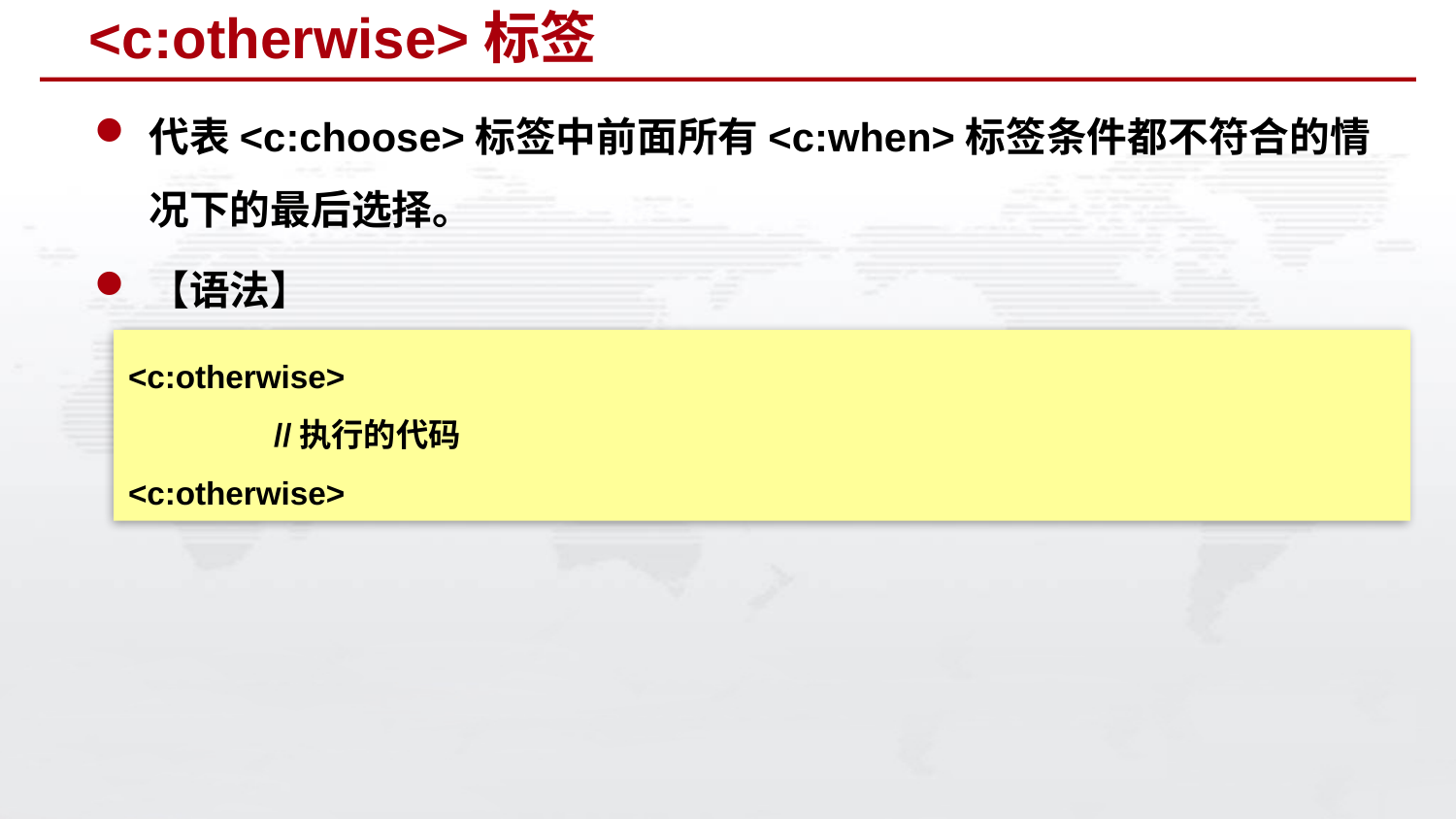

# <c:otherwise>标签
代表<c:choose>标签中前面所有<c:when>标签条件都不符合的情况下的最后选择。
【语法】
<c:otherwise>
	//执行的代码
<c:otherwise>